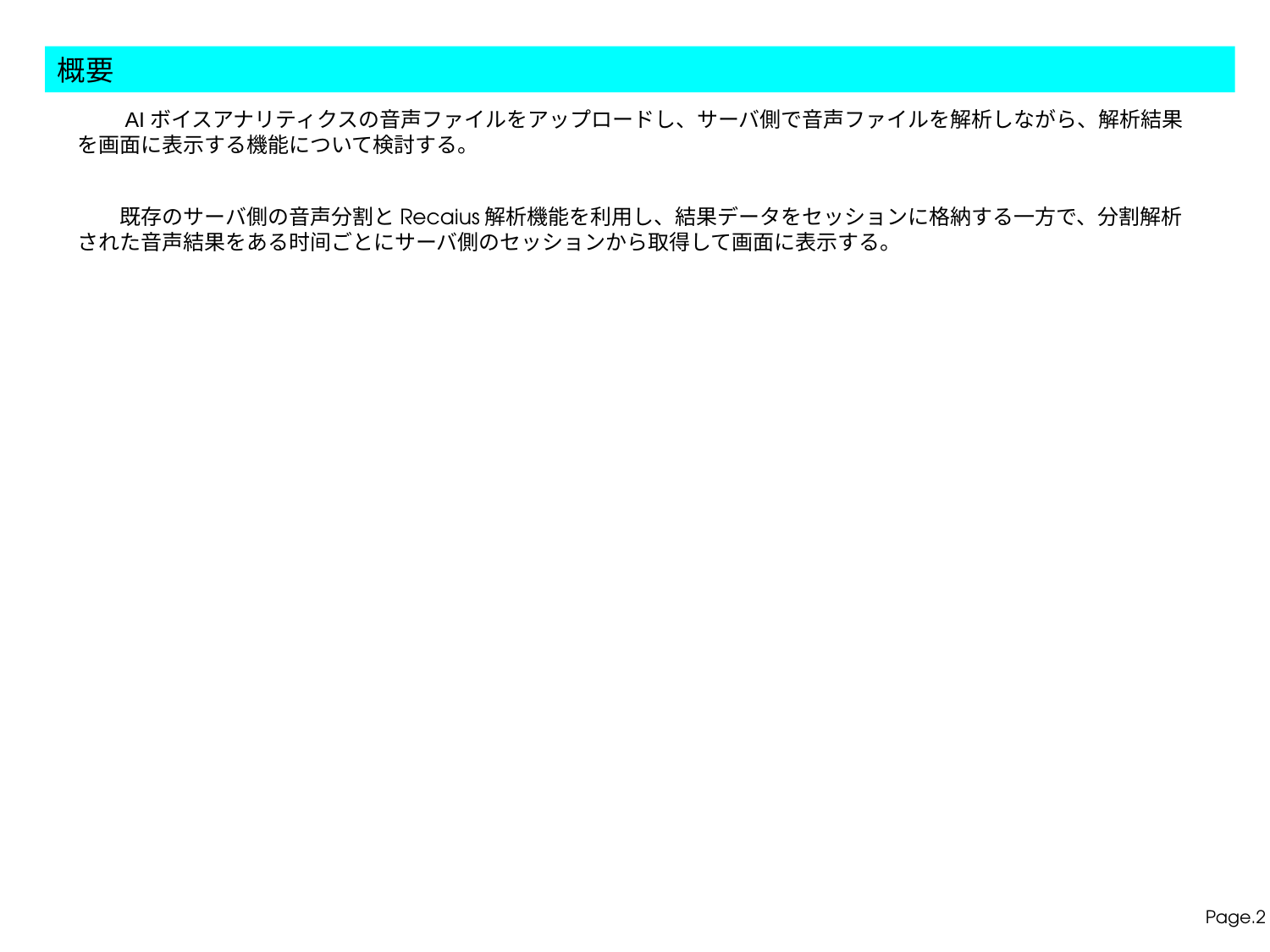

概要

　　AIボイスアナリティクスの音声ファイルをアップロードし、サーバ側で音声ファイルを解析しながら、解析結果を画面に表示する機能について検討する。

　　既存のサーバ側の音声分割とRecaius解析機能を利用し、結果データをセッションに格納する一方で、分割解析された音声結果をある时间ごとにサーバ側のセッションから取得して画面に表示する。